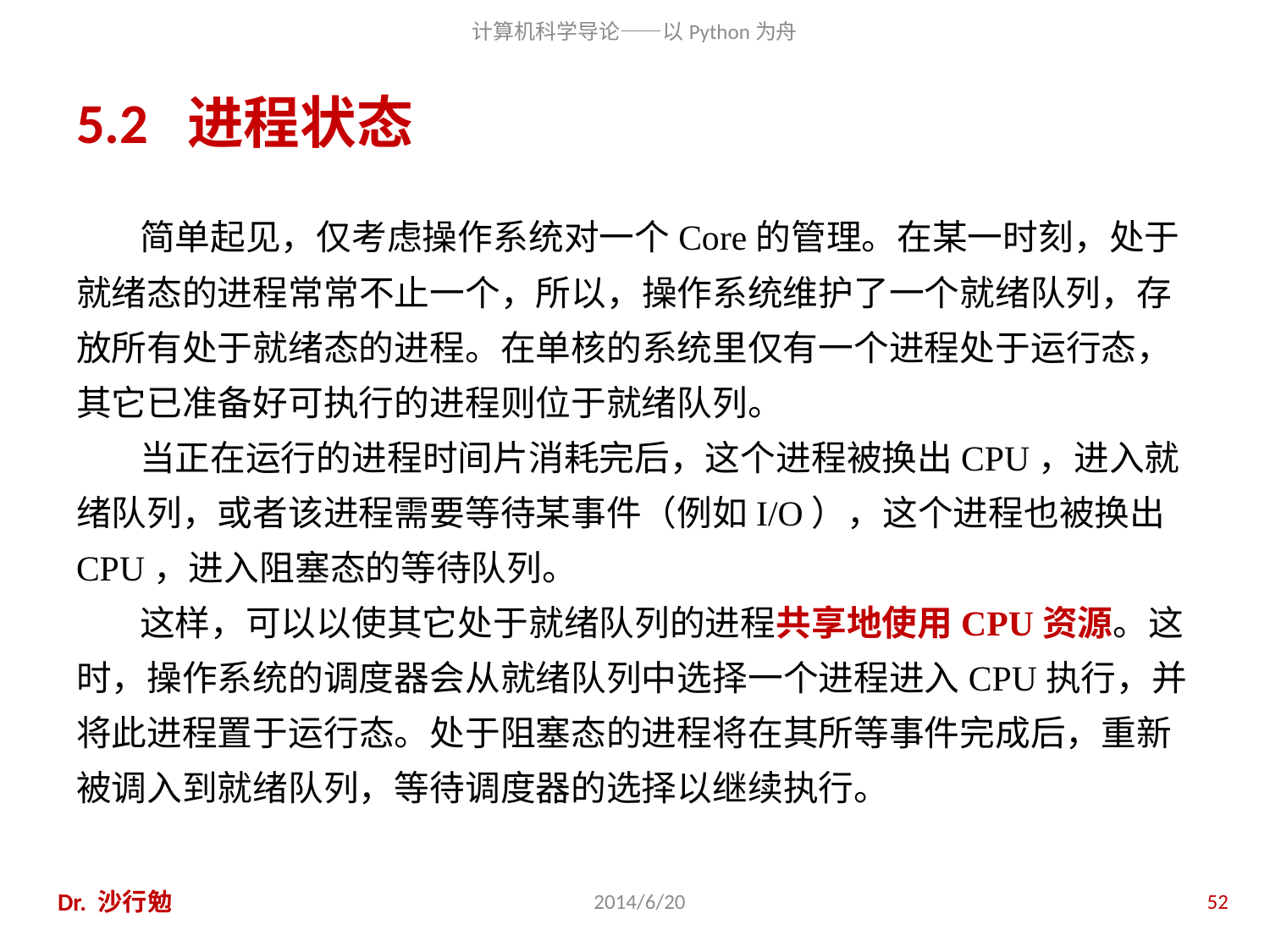

# 5.2  进程状态
简单起见，仅考虑操作系统对一个Core的管理。在某一时刻，处于就绪态的进程常常不止一个，所以，操作系统维护了一个就绪队列，存放所有处于就绪态的进程。在单核的系统里仅有一个进程处于运行态，其它已准备好可执行的进程则位于就绪队列。
当正在运行的进程时间片消耗完后，这个进程被换出CPU，进入就绪队列，或者该进程需要等待某事件（例如I/O），这个进程也被换出CPU，进入阻塞态的等待队列。
这样，可以以使其它处于就绪队列的进程共享地使用CPU资源。这时，操作系统的调度器会从就绪队列中选择一个进程进入CPU执行，并将此进程置于运行态。处于阻塞态的进程将在其所等事件完成后，重新被调入到就绪队列，等待调度器的选择以继续执行。
Dr. 沙行勉
2014/6/20
52